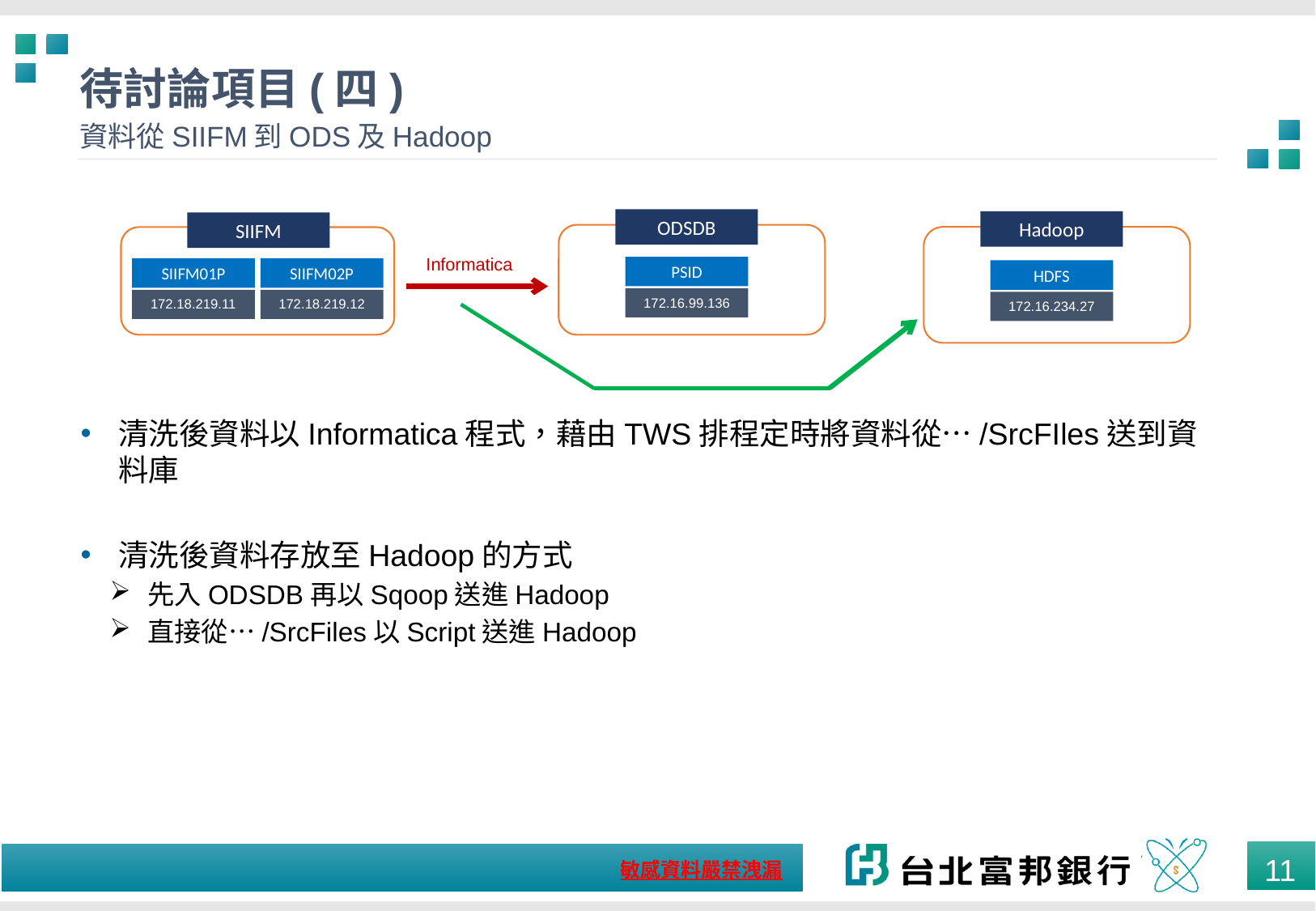

# 待討論項目(四)
資料從SIIFM到ODS及Hadoop
ODSDB

Hadoop

SIIFM

PSID
SIIFM01P
SIIFM02P
HDFS
172.16.99.136
172.18.219.12
172.18.219.11
172.16.234.27
Informatica
清洗後資料以Informatica程式，藉由TWS排程定時將資料從…/SrcFIles送到資料庫

清洗後資料存放至Hadoop的方式
先入ODSDB再以Sqoop送進Hadoop
直接從…/SrcFiles以Script送進Hadoop